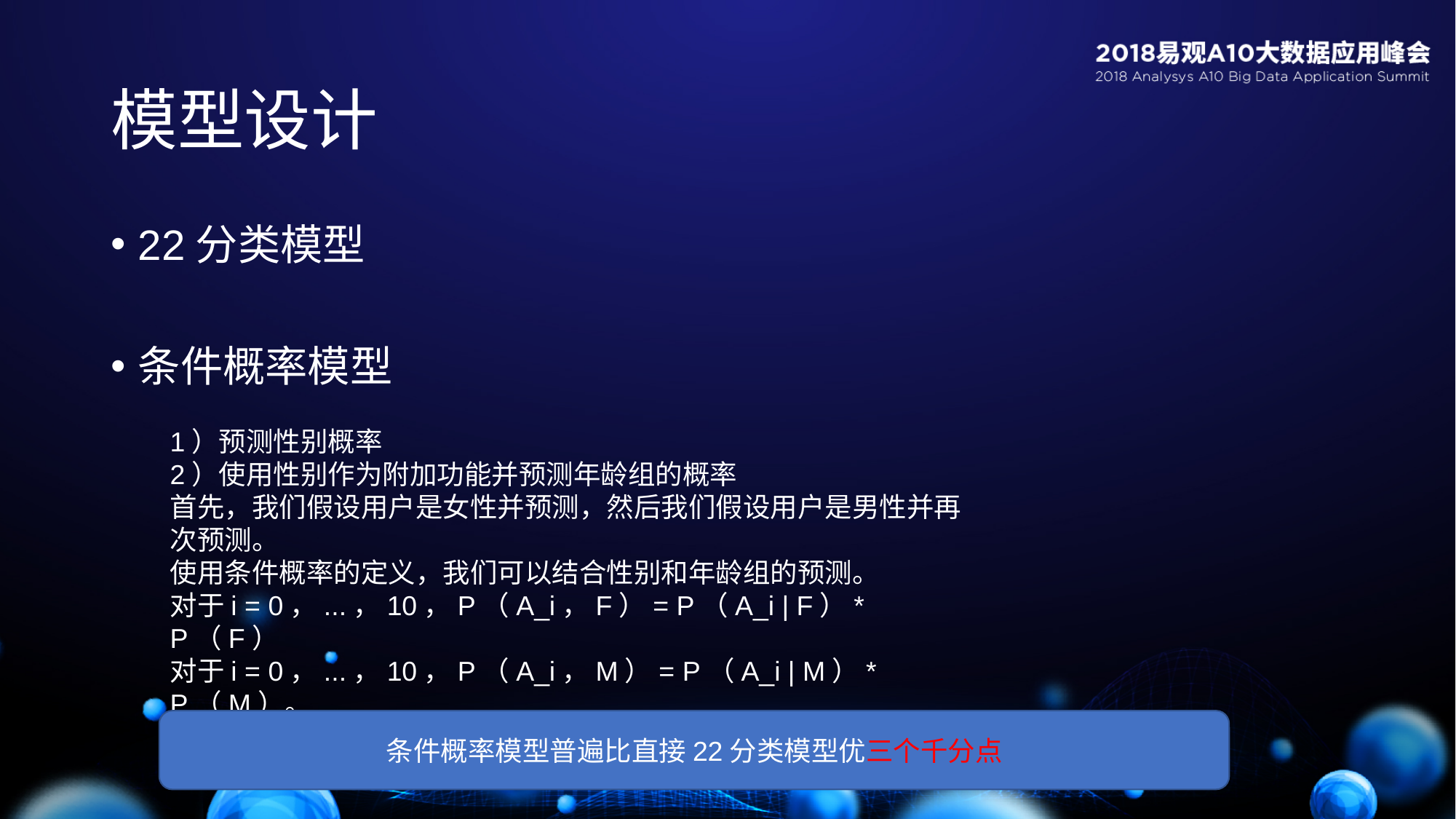

# 模型设计
22分类模型

条件概率模型

1）预测性别概率
2）使用性别作为附加功能并预测年龄组的概率
首先，我们假设用户是女性并预测，然后我们假设用户是男性并再次预测。
使用条件概率的定义，我们可以结合性别和年龄组的预测。
对于i = 0，...，10，P（A_i，F）= P（A_i | F）* P（F）
对于i = 0，...，10，P（A_i，M）= P（A_i | M）* P（M）。
其中A_i是年龄组0至10，F和M分别是女性和男性。
条件概率模型普遍比直接22分类模型优三个千分点